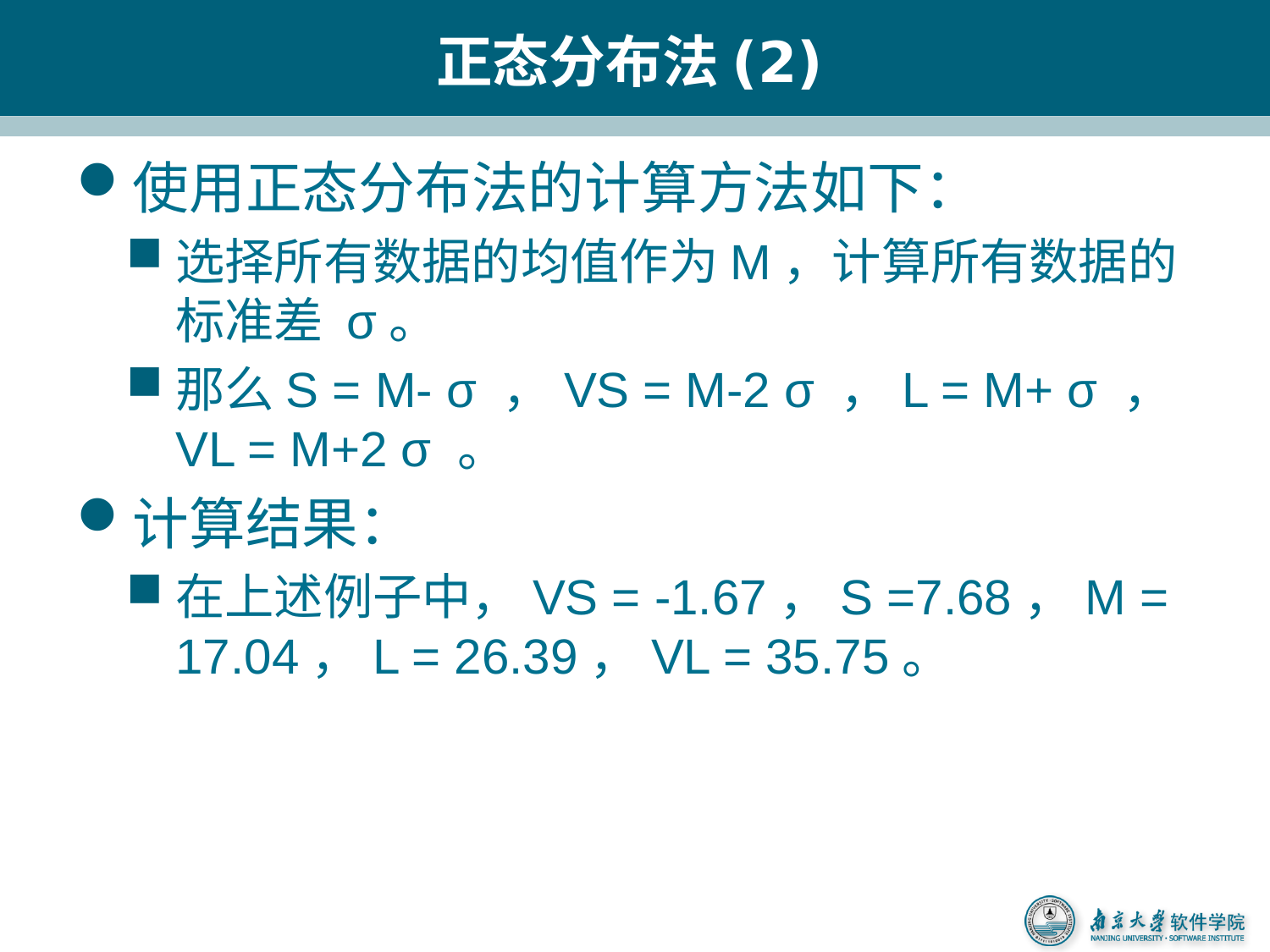

# 正态分布法(2)
使用正态分布法的计算方法如下：
选择所有数据的均值作为M，计算所有数据的标准差 σ。
那么S = M- σ ，VS = M-2 σ ，L = M+ σ ，VL = M+2 σ 。
计算结果：
在上述例子中，VS = -1.67，S =7.68，M = 17.04，L = 26.39，VL = 35.75。